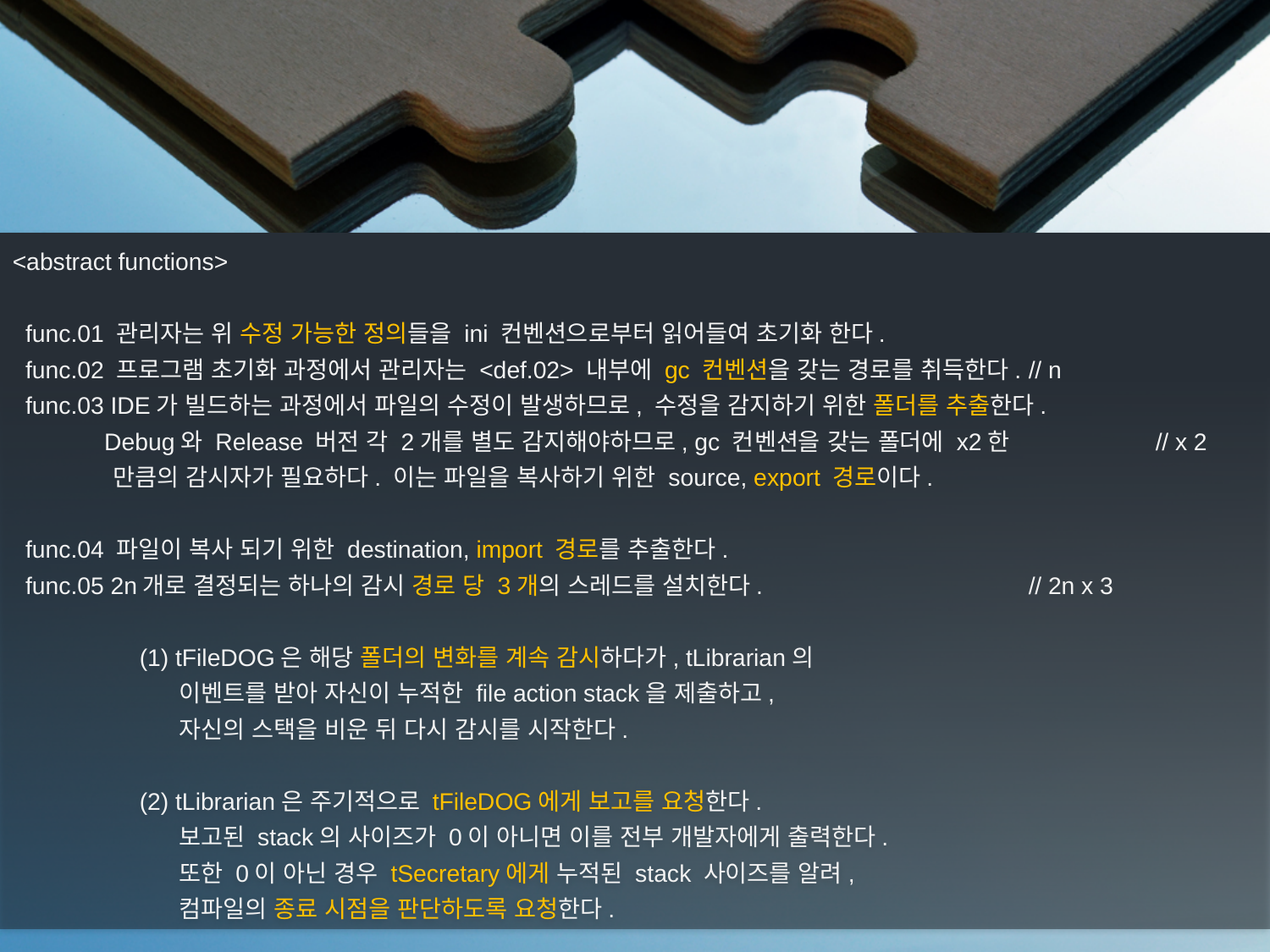

<abstract functions>

  func.01 관리자는 위 수정 가능한 정의들을 ini 컨벤션으로부터 읽어들여 초기화 한다.
  func.02 프로그램 초기화 과정에서 관리자는 <def.02> 내부에 gc 컨벤션을 갖는 경로를 취득한다.	// n
  func.03 IDE가 빌드하는 과정에서 파일의 수정이 발생하므로, 수정을 감지하기 위한 폴더를 추출한다.
              Debug와 Release 버전 각 2개를 별도 감지해야하므로, gc 컨벤션을 갖는 폴더에 x2한		// x 2
              만큼의 감시자가 필요하다. 이는 파일을 복사하기 위한 source, export 경로이다.

  func.04 파일이 복사 되기 위한 destination, import 경로를 추출한다.
  func.05 2n개로 결정되는 하나의 감시 경로 당 3개의 스레드를 설치한다.			// 2n x 3

	(1) tFileDOG은 해당 폴더의 변화를 계속 감시하다가, tLibrarian의
	     이벤트를 받아 자신이 누적한 file action stack을 제출하고,
	     자신의 스택을 비운 뒤 다시 감시를 시작한다.

	(2) tLibrarian은 주기적으로 tFileDOG에게 보고를 요청한다.
	     보고된 stack의 사이즈가 0이 아니면 이를 전부 개발자에게 출력한다.
	     또한 0이 아닌 경우 tSecretary에게 누적된 stack 사이즈를 알려,
	     컴파일의 종료 시점을 판단하도록 요청한다.